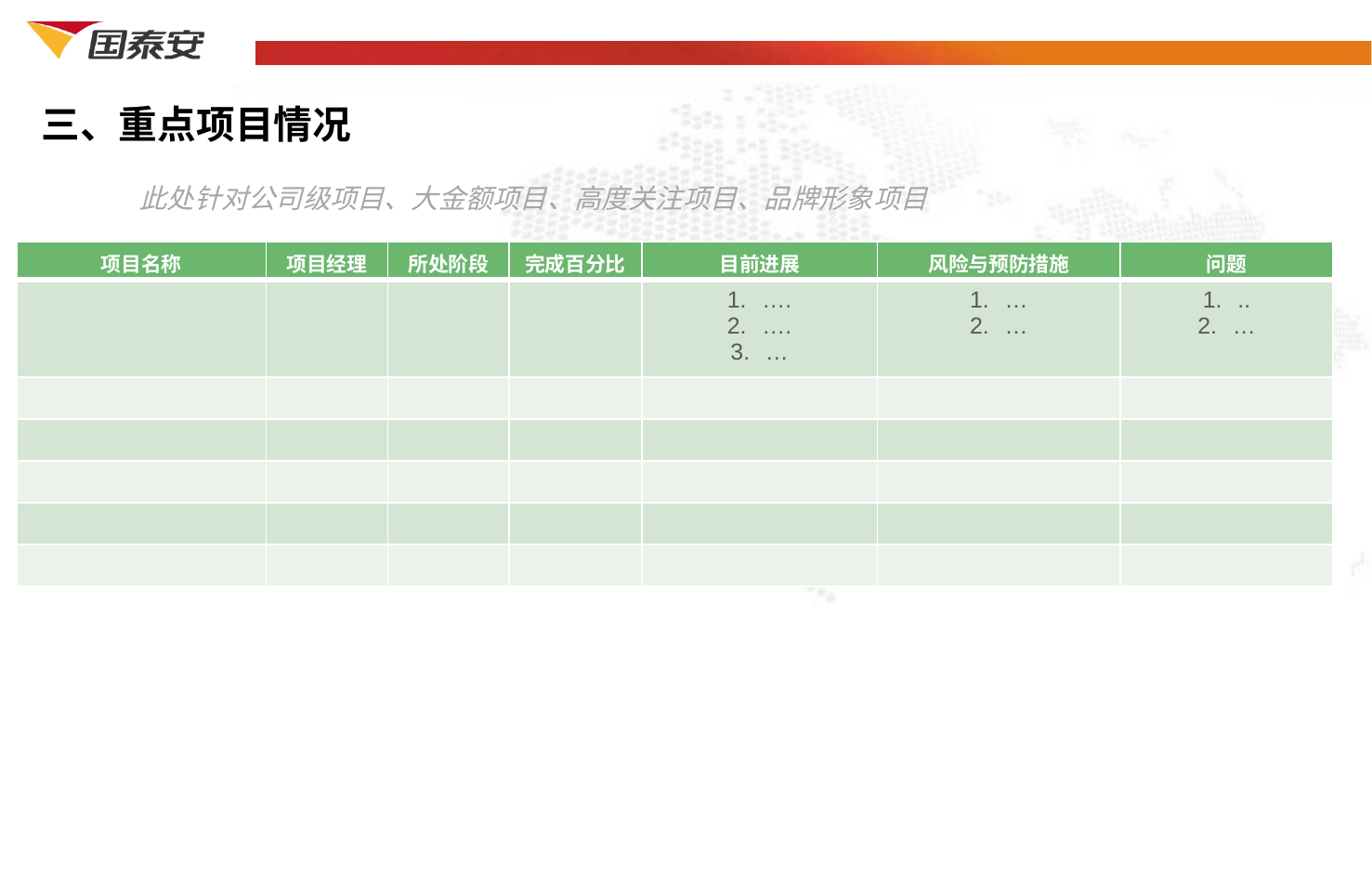

三、重点项目情况
此处针对公司级项目、大金额项目、高度关注项目、品牌形象项目
| 项目名称 | 项目经理 | 所处阶段 | 完成百分比 | 目前进展 | 风险与预防措施 | 问题 |
| --- | --- | --- | --- | --- | --- | --- |
|  |  |  |  | …. …. … | … … | .. … |
|  |  |  |  |  |  |  |
|  |  |  |  |  |  |  |
|  |  |  |  |  |  |  |
|  |  |  |  |  |  |  |
|  |  |  |  |  |  |  |